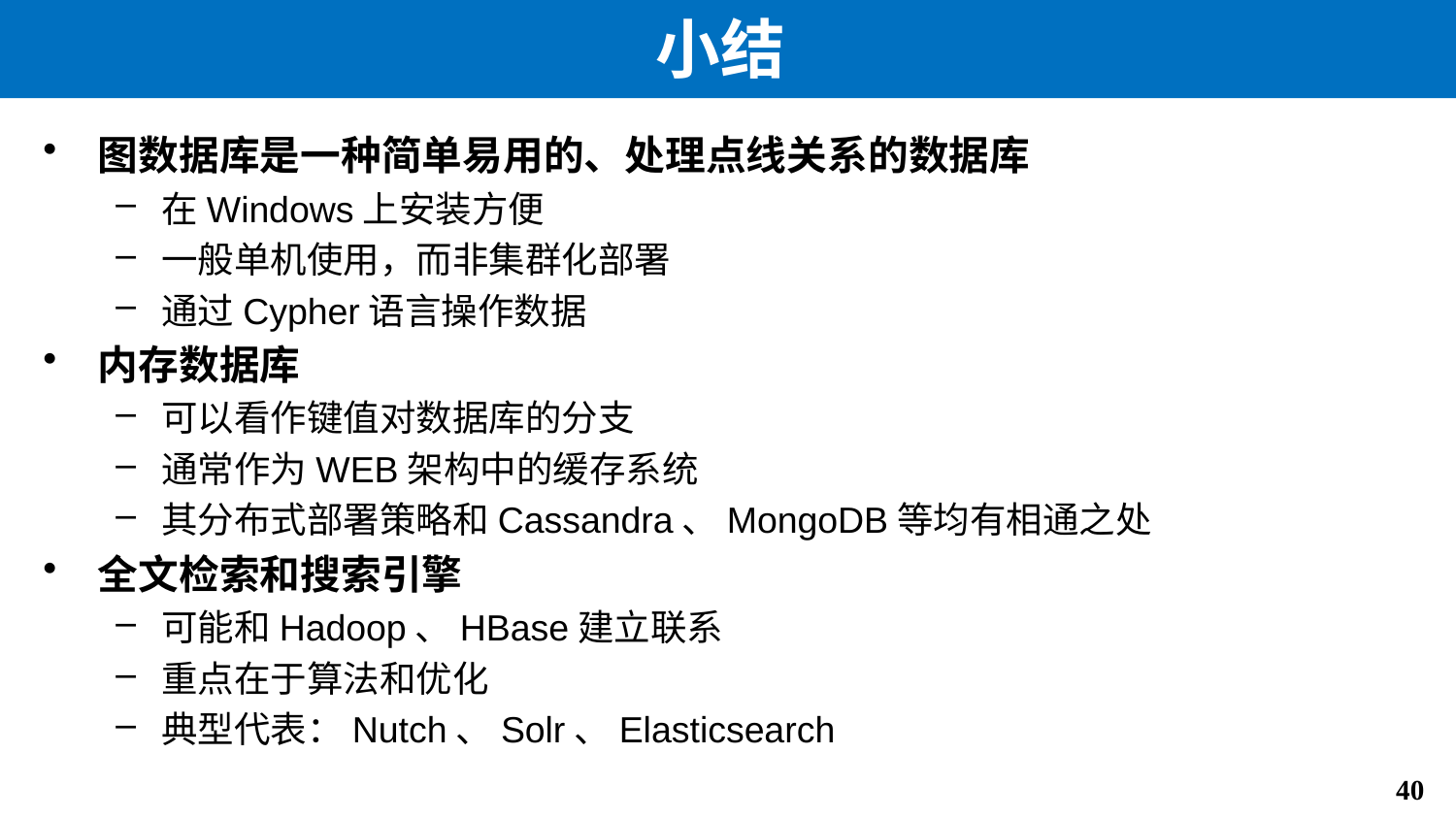

# 小结
图数据库是一种简单易用的、处理点线关系的数据库
在Windows上安装方便
一般单机使用，而非集群化部署
通过Cypher语言操作数据
内存数据库
可以看作键值对数据库的分支
通常作为WEB架构中的缓存系统
其分布式部署策略和Cassandra、MongoDB等均有相通之处
全文检索和搜索引擎
可能和Hadoop、HBase建立联系
重点在于算法和优化
典型代表：Nutch、Solr、Elasticsearch